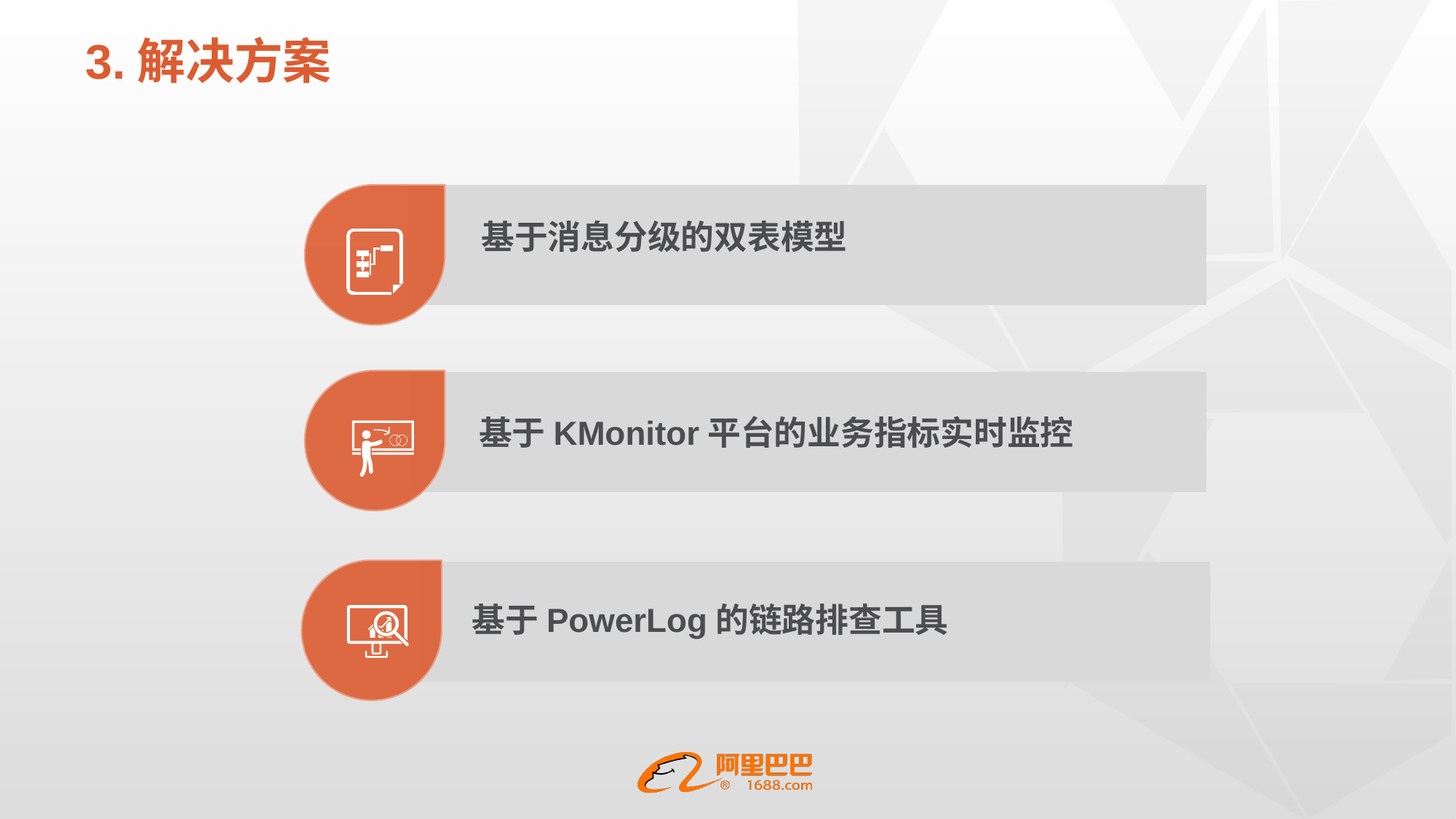

# 3.解决方案

基于消息分级的双表模型

基于KMonitor平台的业务指标实时监控

基于PowerLog的链路排查工具